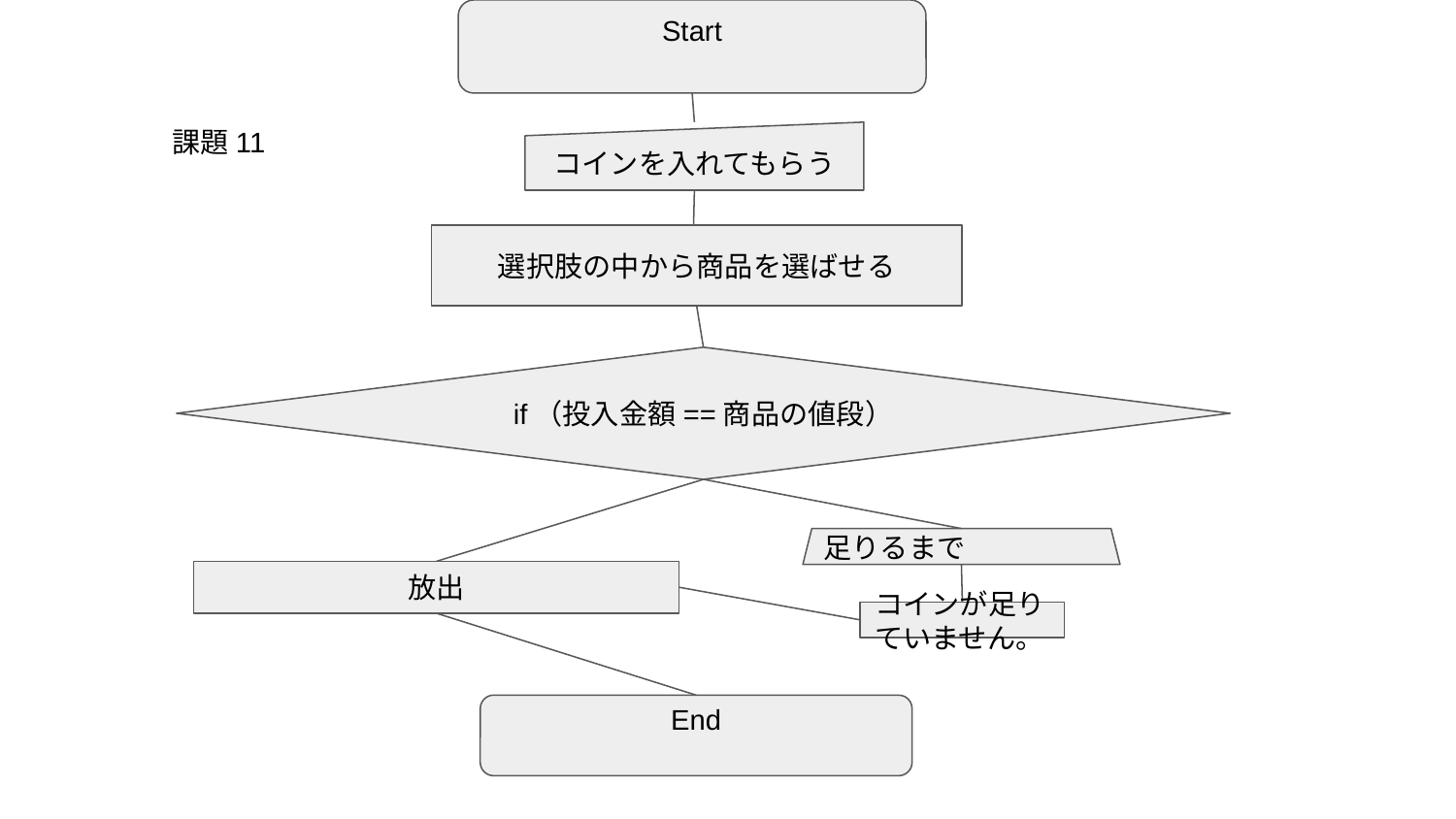

Start

課題11

コインを入れてもらう
選択肢の中から商品を選ばせる
if（投入金額==商品の値段）
足りるまで
放出
コインが足りていません。
End